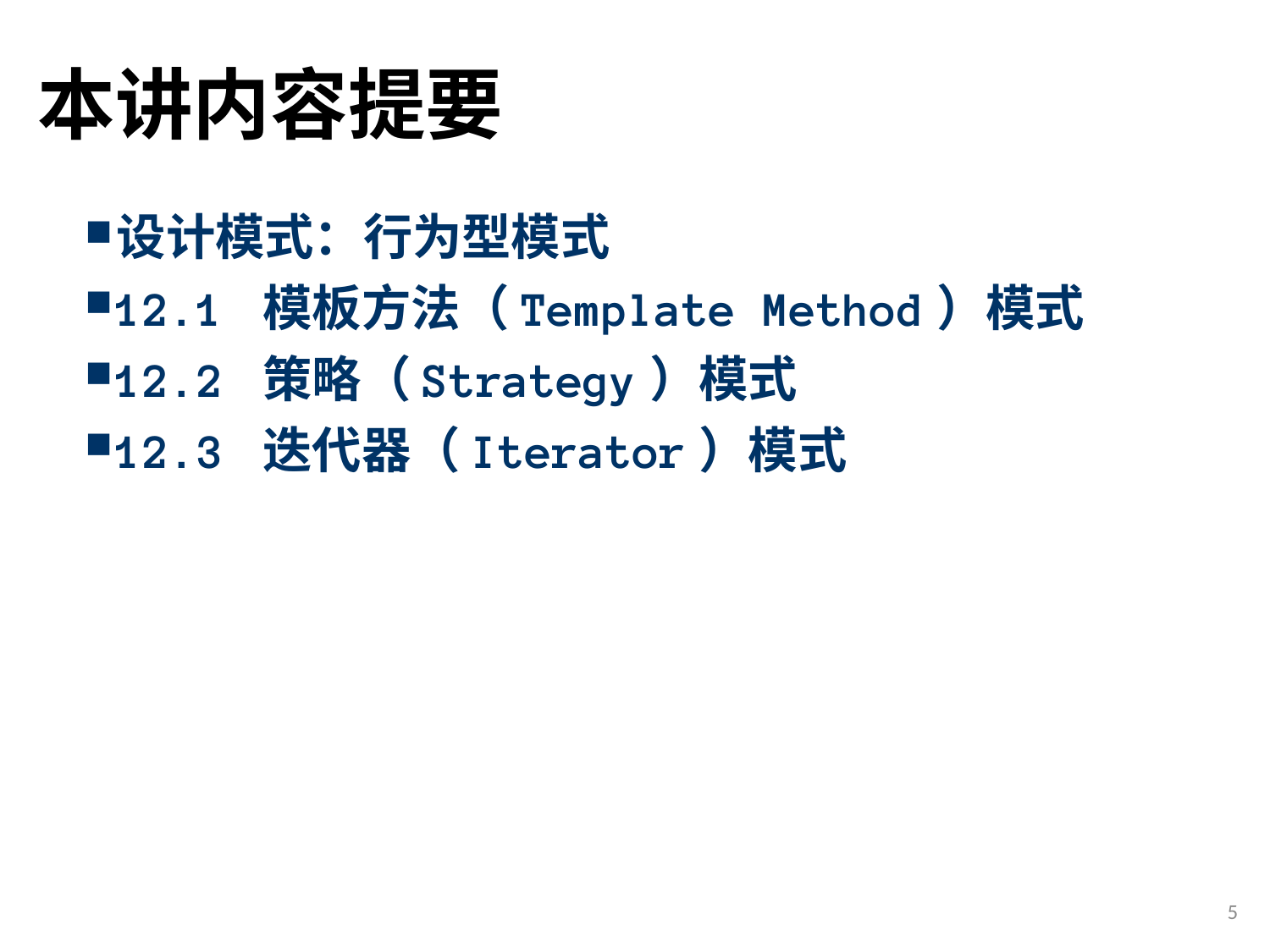

# 本讲内容提要
设计模式：行为型模式
12.1 模板方法（Template Method）模式
12.2 策略（Strategy）模式
12.3 迭代器（Iterator）模式
5